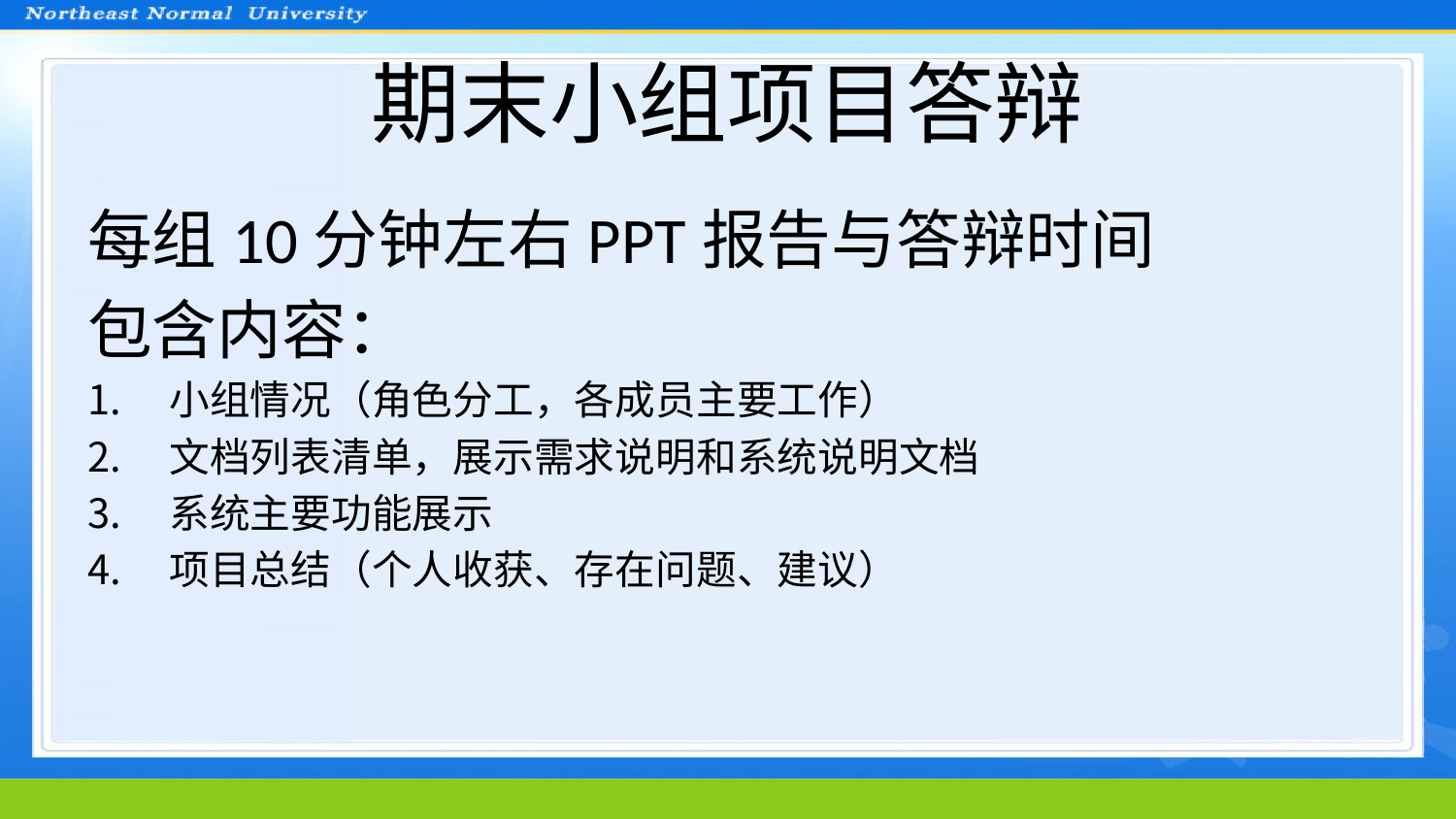

# 期末小组项目答辩
每组10分钟左右PPT报告与答辩时间
包含内容：
小组情况（角色分工，各成员主要工作）
文档列表清单，展示需求说明和系统说明文档
系统主要功能展示
项目总结（个人收获、存在问题、建议）